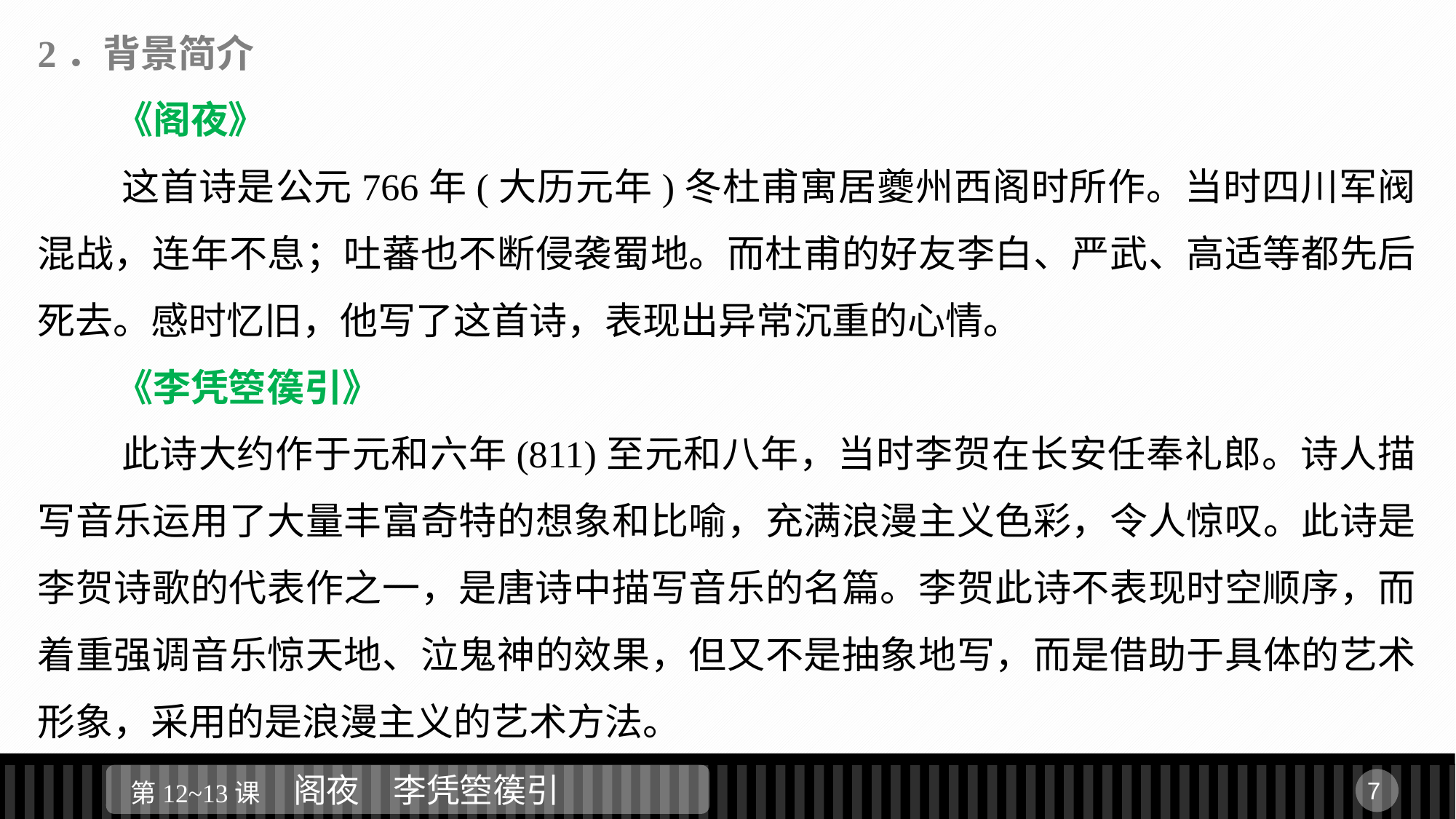

2．背景简介
        《阁夜》
        这首诗是公元766年(大历元年)冬杜甫寓居夔州西阁时所作。当时四川军阀混战，连年不息；吐蕃也不断侵袭蜀地。而杜甫的好友李白、严武、高适等都先后死去。感时忆旧，他写了这首诗，表现出异常沉重的心情。
        《李凭箜篌引》
        此诗大约作于元和六年(811)至元和八年，当时李贺在长安任奉礼郎。诗人描写音乐运用了大量丰富奇特的想象和比喻，充满浪漫主义色彩，令人惊叹。此诗是李贺诗歌的代表作之一，是唐诗中描写音乐的名篇。李贺此诗不表现时空顺序，而着重强调音乐惊天地、泣鬼神的效果，但又不是抽象地写，而是借助于具体的艺术形象，采用的是浪漫主义的艺术方法。